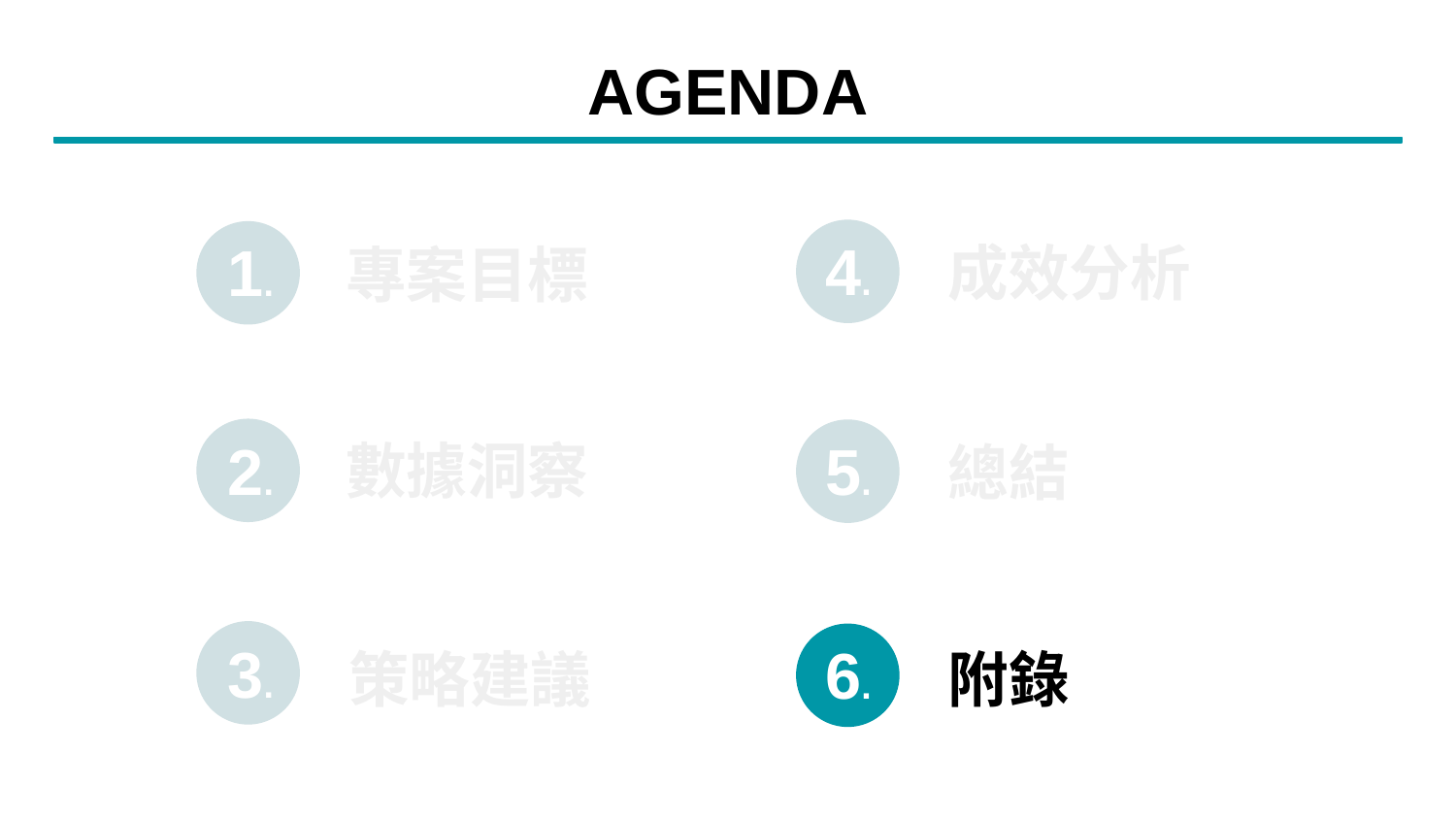

# AGENDA

4.
1.

成效分析

專案目標
2.
5.
2.
數據洞察

總結
3.
6.

策略建議
附錄